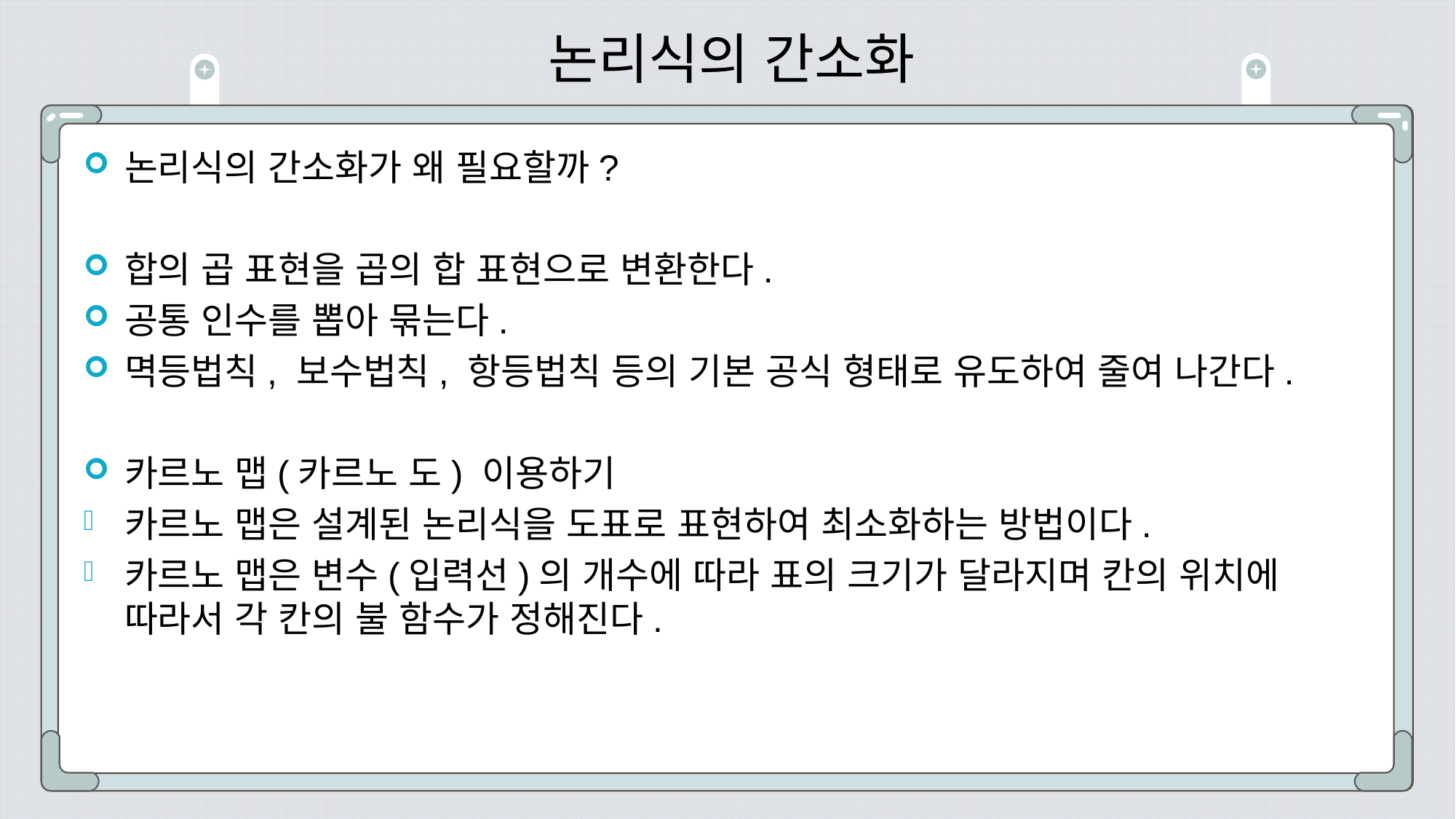

# 논리식의 간소화
논리식의 간소화가 왜 필요할까?

합의 곱 표현을 곱의 합 표현으로 변환한다.
공통 인수를 뽑아 묶는다.
멱등법칙, 보수법칙, 항등법칙 등의 기본 공식 형태로 유도하여 줄여 나간다.

카르노 맵(카르노 도) 이용하기
카르노 맵은 설계된 논리식을 도표로 표현하여 최소화하는 방법이다.
카르노 맵은 변수(입력선)의 개수에 따라 표의 크기가 달라지며 칸의 위치에 따라서 각 칸의 불 함수가 정해진다.